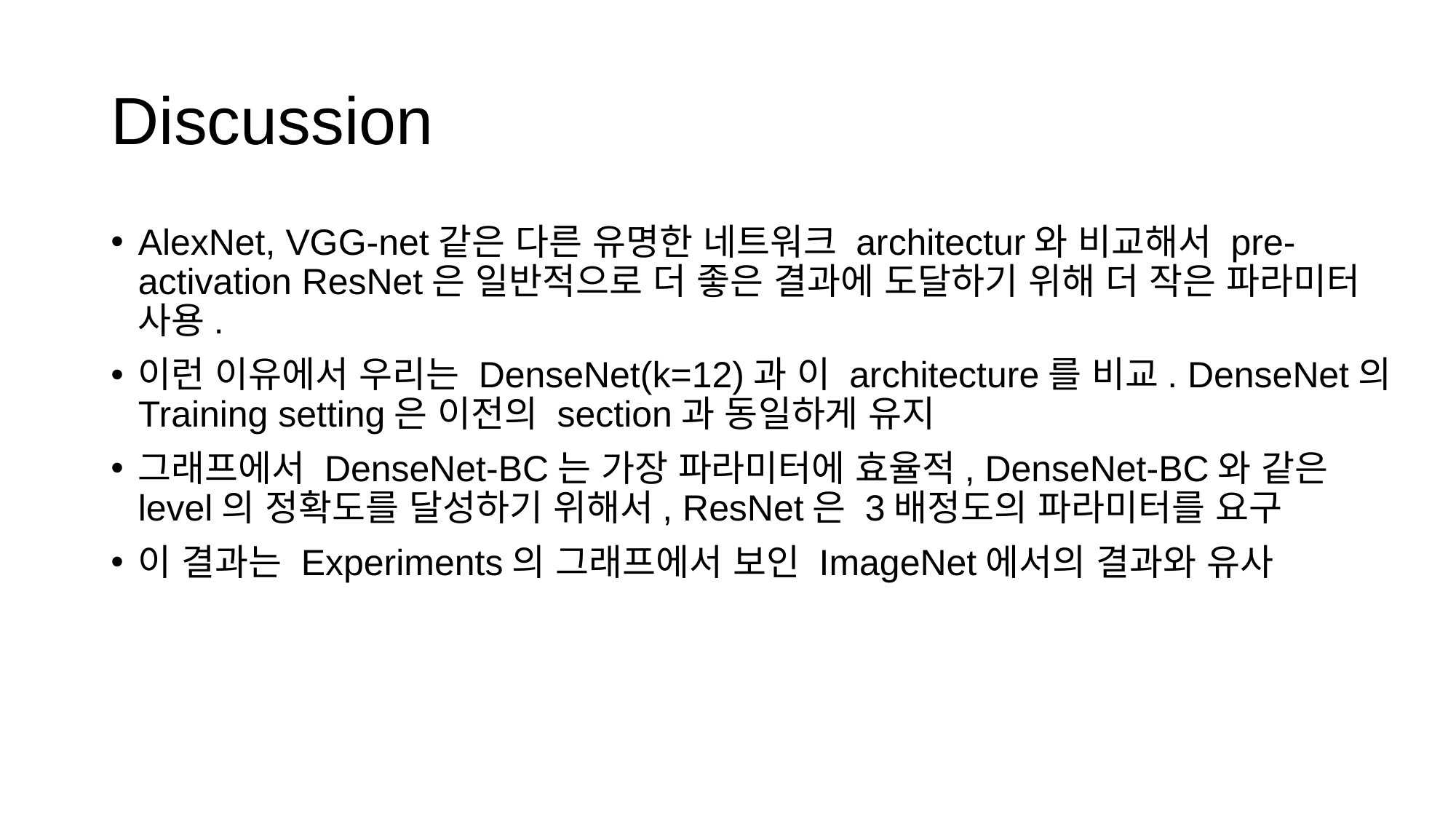

# Discussion
AlexNet, VGG-net같은 다른 유명한 네트워크 architectur와 비교해서 pre-activation ResNet은 일반적으로 더 좋은 결과에 도달하기 위해 더 작은 파라미터 사용.
이런 이유에서 우리는 DenseNet(k=12)과 이 architecture를 비교. DenseNet의 Training setting은 이전의 section과 동일하게 유지
그래프에서 DenseNet-BC는 가장 파라미터에 효율적, DenseNet-BC와 같은 level의 정확도를 달성하기 위해서, ResNet은 3배정도의 파라미터를 요구
이 결과는 Experiments의 그래프에서 보인 ImageNet에서의 결과와 유사